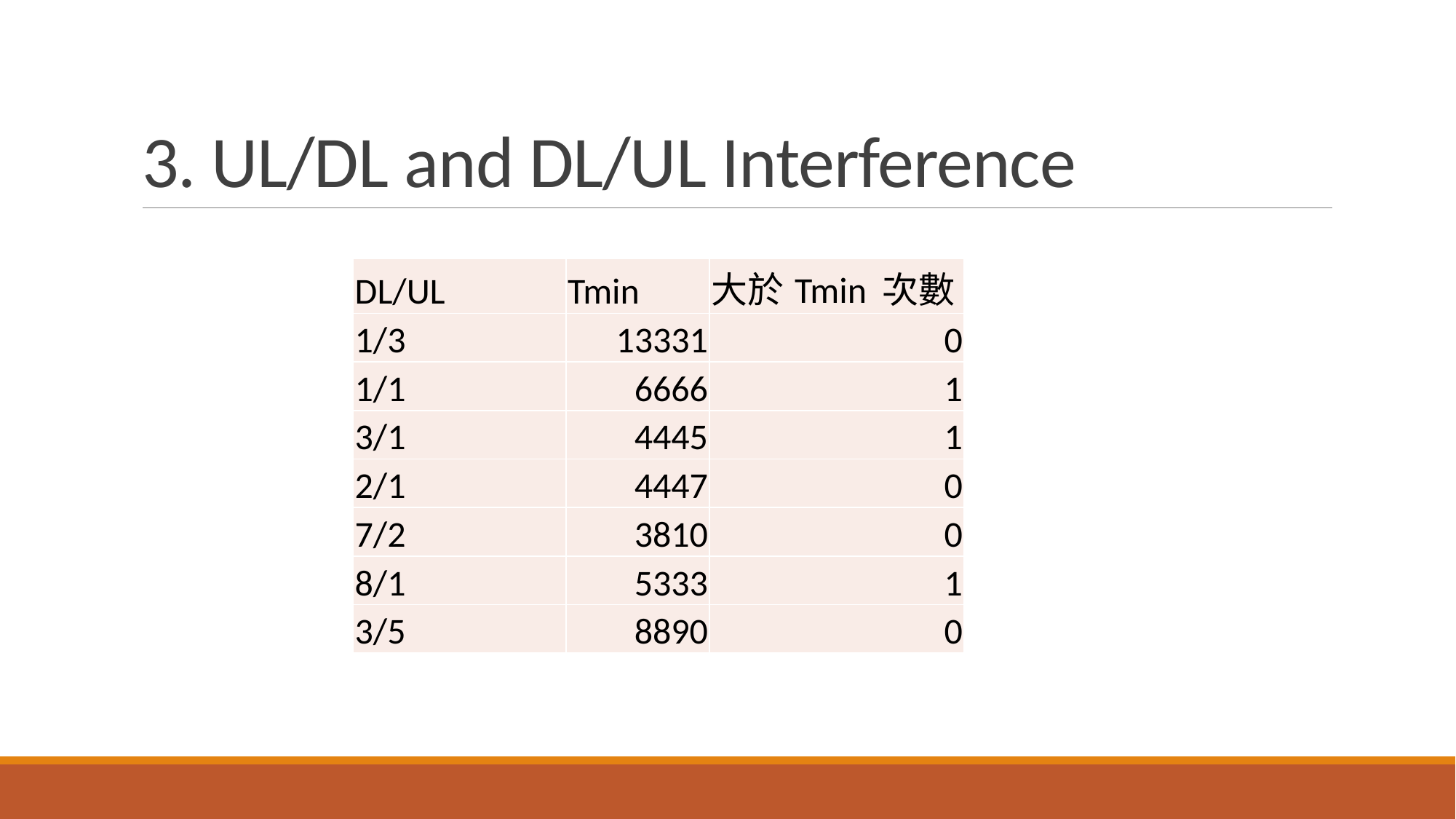

# 3. UL/DL and DL/UL Interference
| DL/UL | Tmin | 大於Tmin 次數 |
| --- | --- | --- |
| 1/3 | 13331 | 0 |
| 1/1 | 6666 | 1 |
| 3/1 | 4445 | 1 |
| 2/1 | 4447 | 0 |
| 7/2 | 3810 | 0 |
| 8/1 | 5333 | 1 |
| 3/5 | 8890 | 0 |